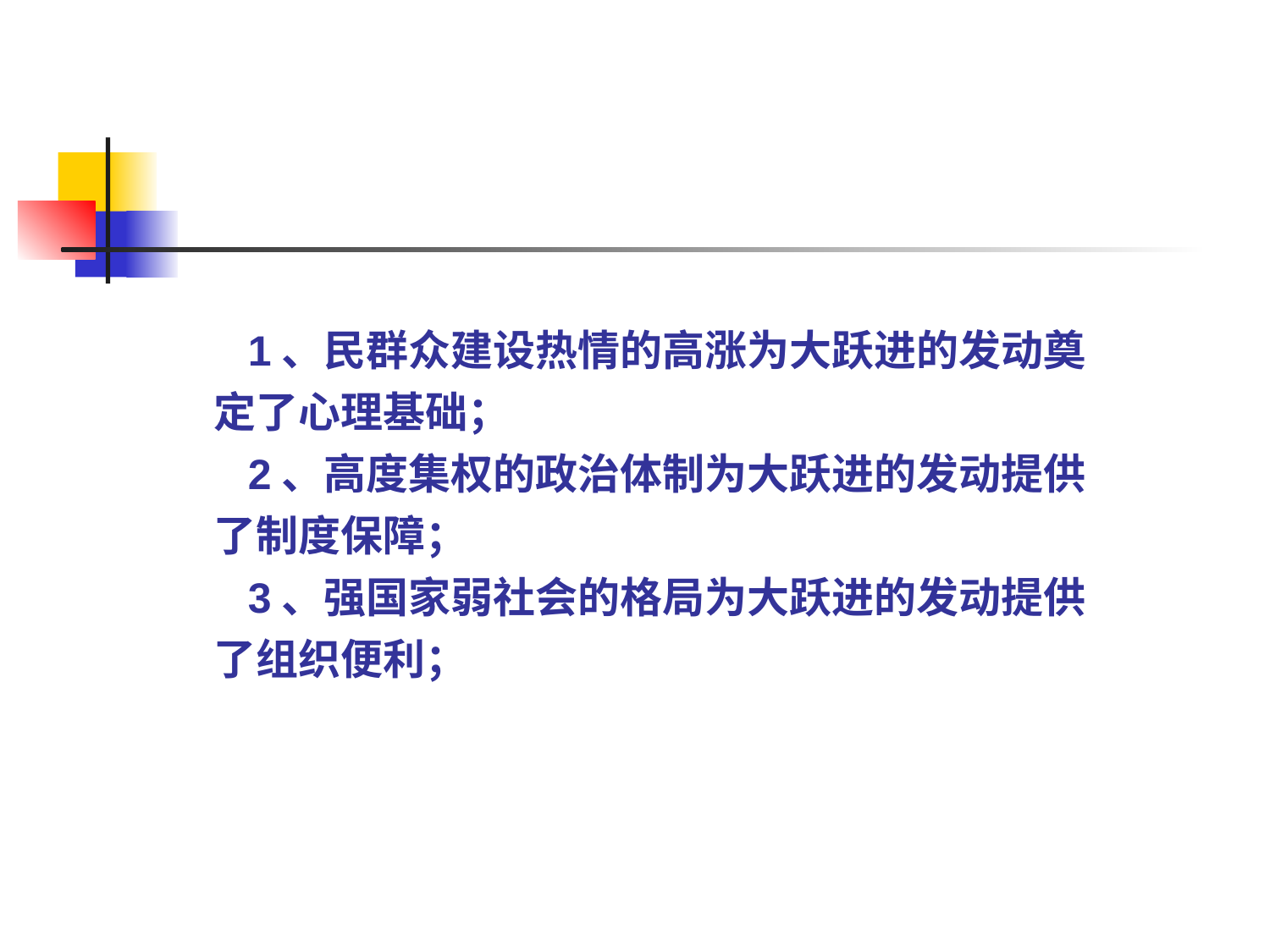

1、民群众建设热情的高涨为大跃进的发动奠定了心理基础；
2、高度集权的政治体制为大跃进的发动提供了制度保障；
3、强国家弱社会的格局为大跃进的发动提供了组织便利；